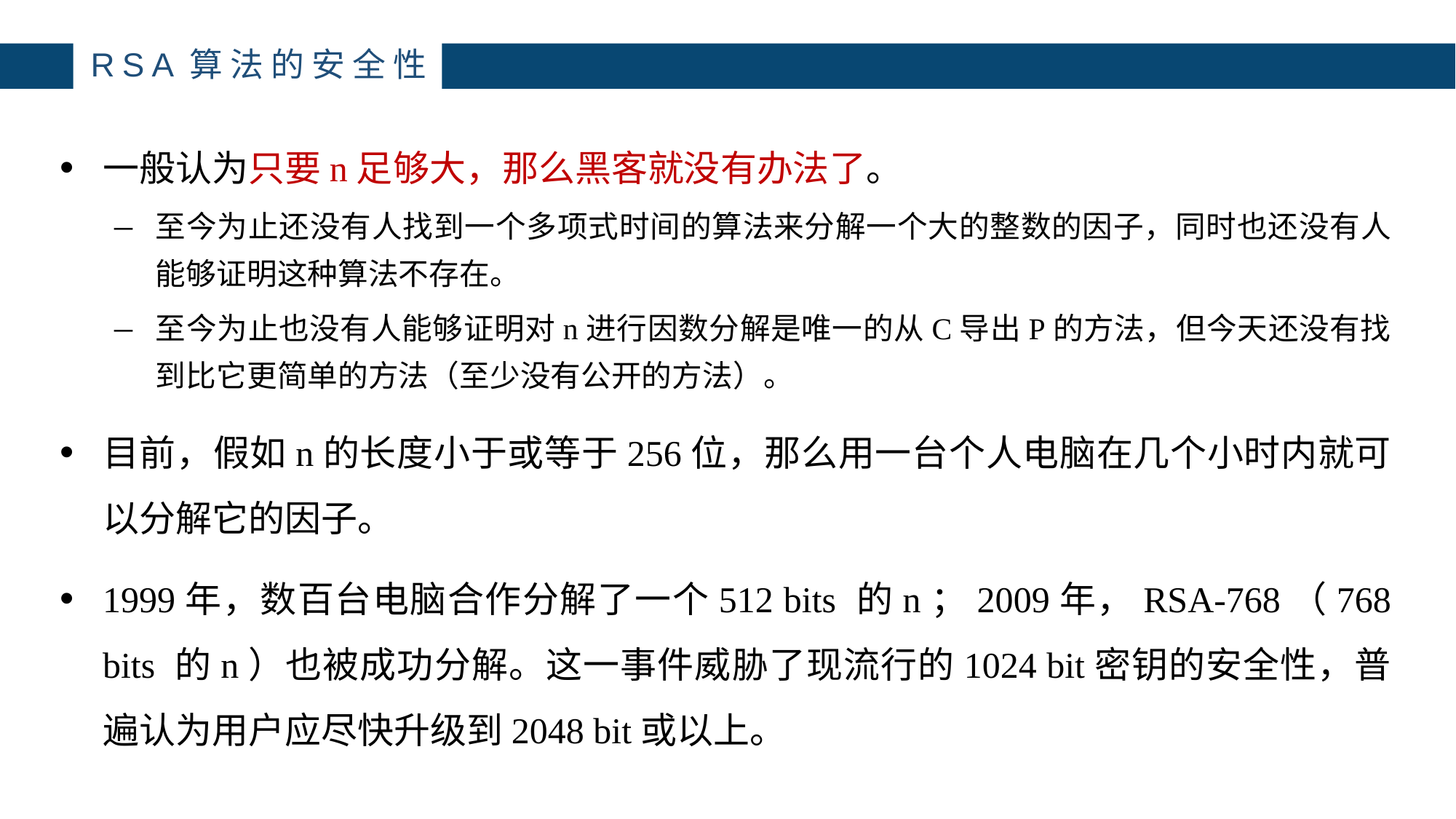

RSA算法的安全性
一般认为只要n足够大，那么黑客就没有办法了。
至今为止还没有人找到一个多项式时间的算法来分解一个大的整数的因子，同时也还没有人能够证明这种算法不存在。
至今为止也没有人能够证明对n进行因数分解是唯一的从C导出P的方法，但今天还没有找到比它更简单的方法（至少没有公开的方法）。
目前，假如n的长度小于或等于256位，那么用一台个人电脑在几个小时内就可以分解它的因子。
1999年，数百台电脑合作分解了一个512 bits 的n；2009年，RSA-768（768 bits 的n）也被成功分解。这一事件威胁了现流行的1024 bit密钥的安全性，普遍认为用户应尽快升级到2048 bit或以上。